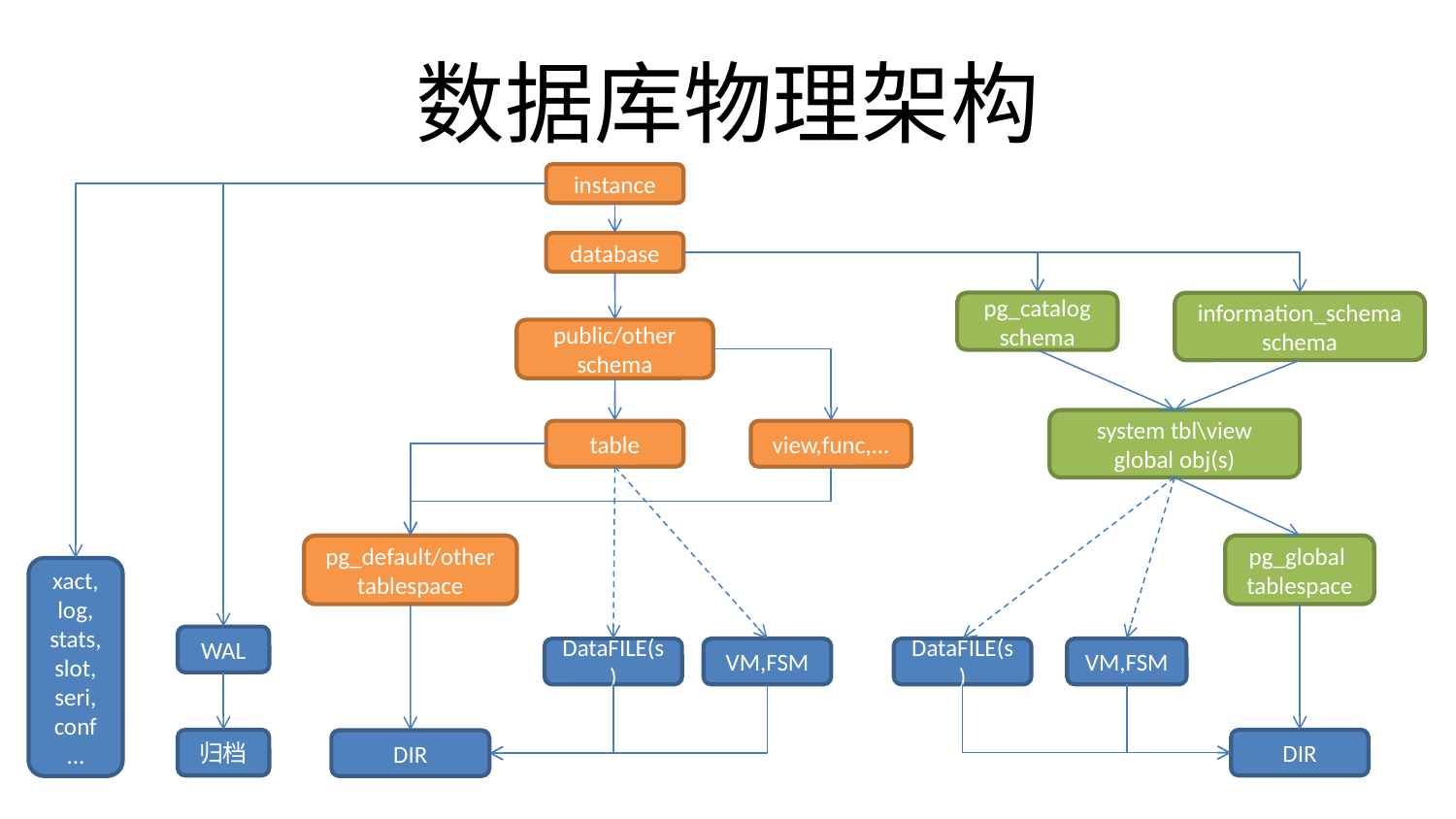

# 数据库物理架构
instance
database
pg_catalog
schema
information_schema
schema
public/other
schema
system tbl\view
global obj(s)
table
view,func,...
pg_global
tablespace
pg_default/other
tablespace
xact,
log,
stats,
slot,
seri,
conf
...
WAL
VM,FSM
DataFILE(s)
VM,FSM
DataFILE(s)
归档
DIR
DIR